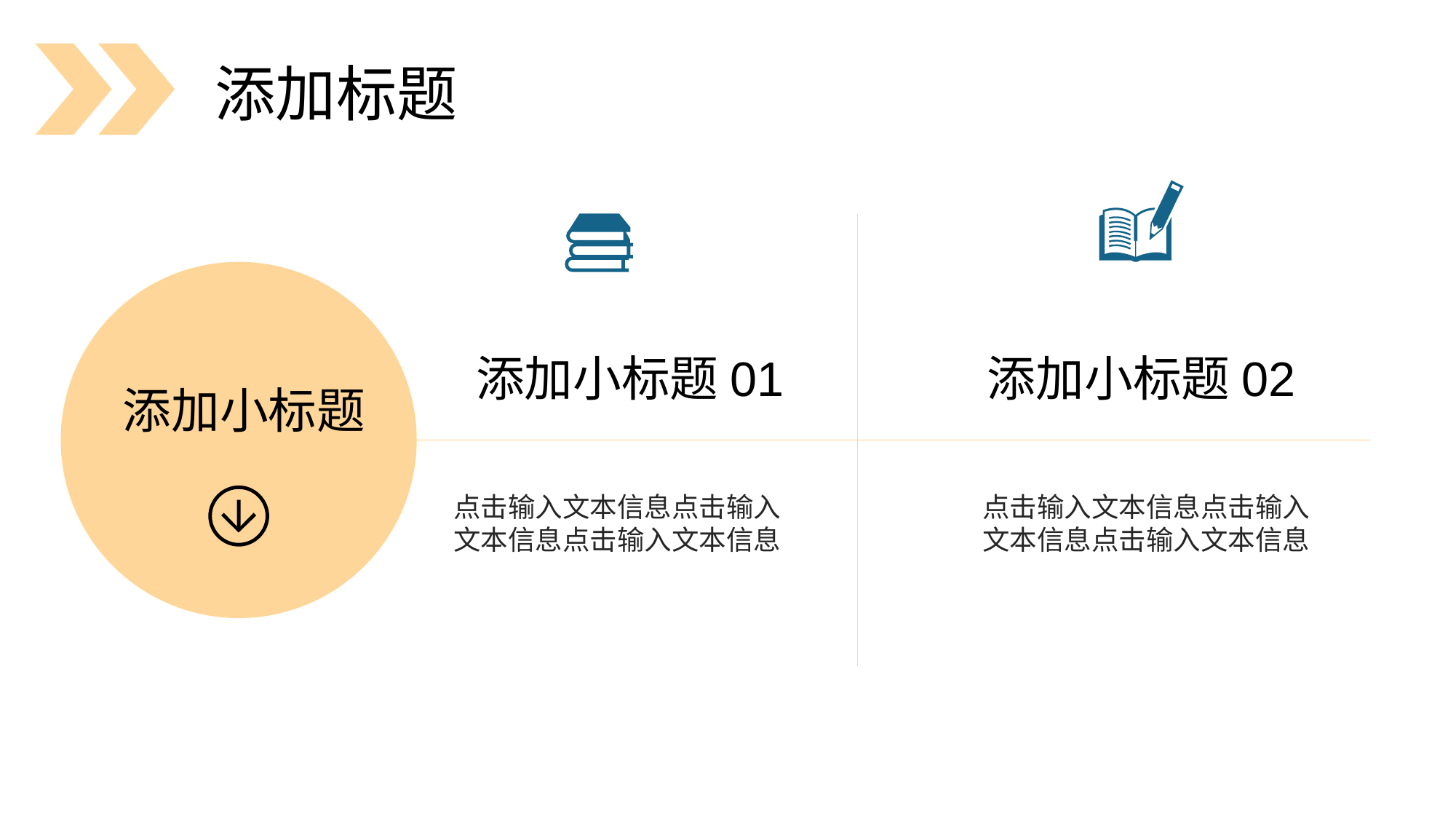

添加标题

添加小标题01
添加小标题02
添加小标题
点击输入文本信息点击输入文本信息点击输入文本信息
点击输入文本信息点击输入文本信息点击输入文本信息